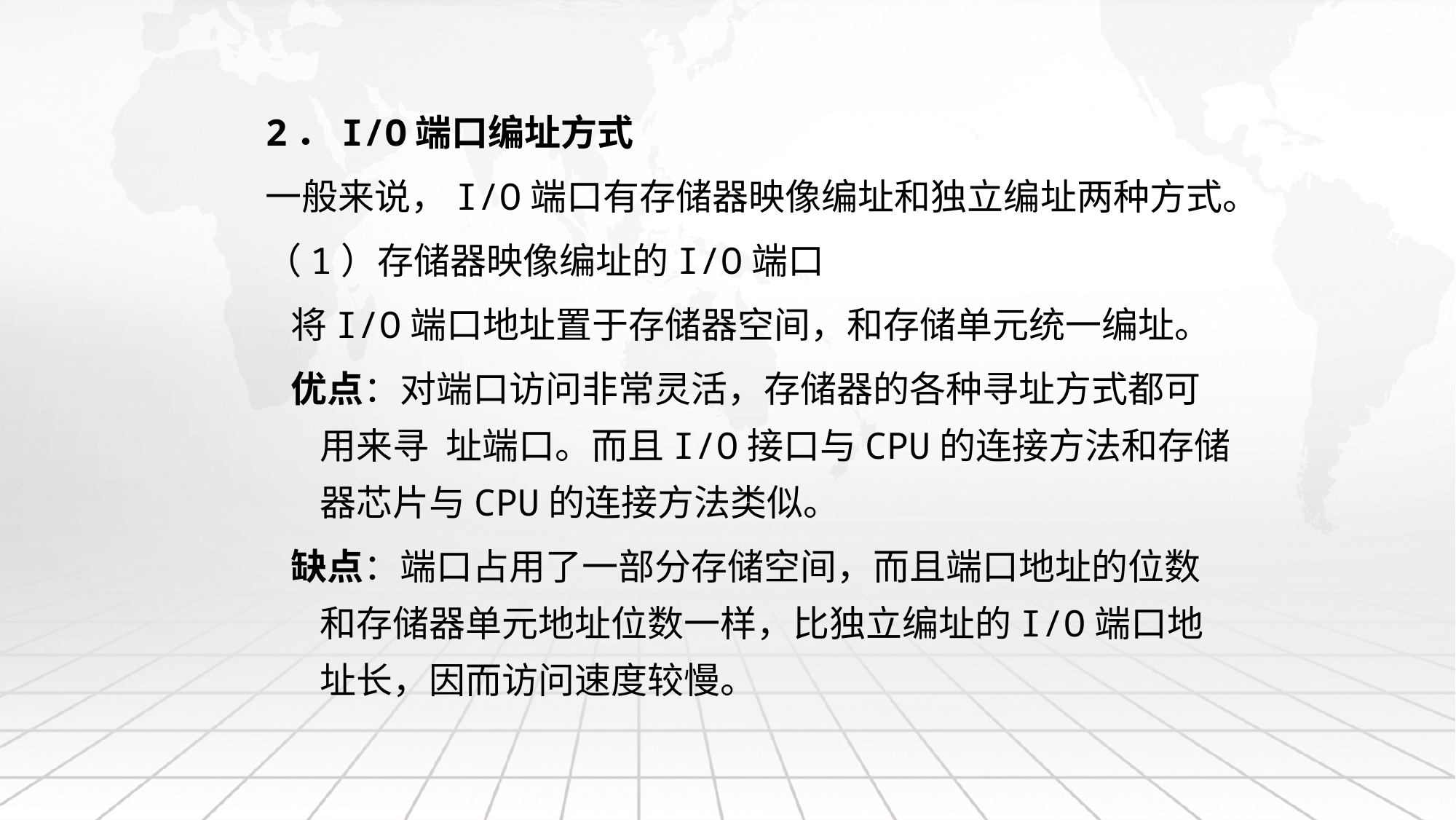

2．I/O端口编址方式
一般来说，I/O端口有存储器映像编址和独立编址两种方式。
（1）存储器映像编址的I/O端口
  将I/O端口地址置于存储器空间，和存储单元统一编址。
  优点：对端口访问非常灵活，存储器的各种寻址方式都可用来寻  址端口。而且I/O接口与CPU的连接方法和存储器芯片与CPU的连接方法类似。
  缺点：端口占用了一部分存储空间，而且端口地址的位数和存储器单元地址位数一样，比独立编址的I/O端口地址长，因而访问速度较慢。